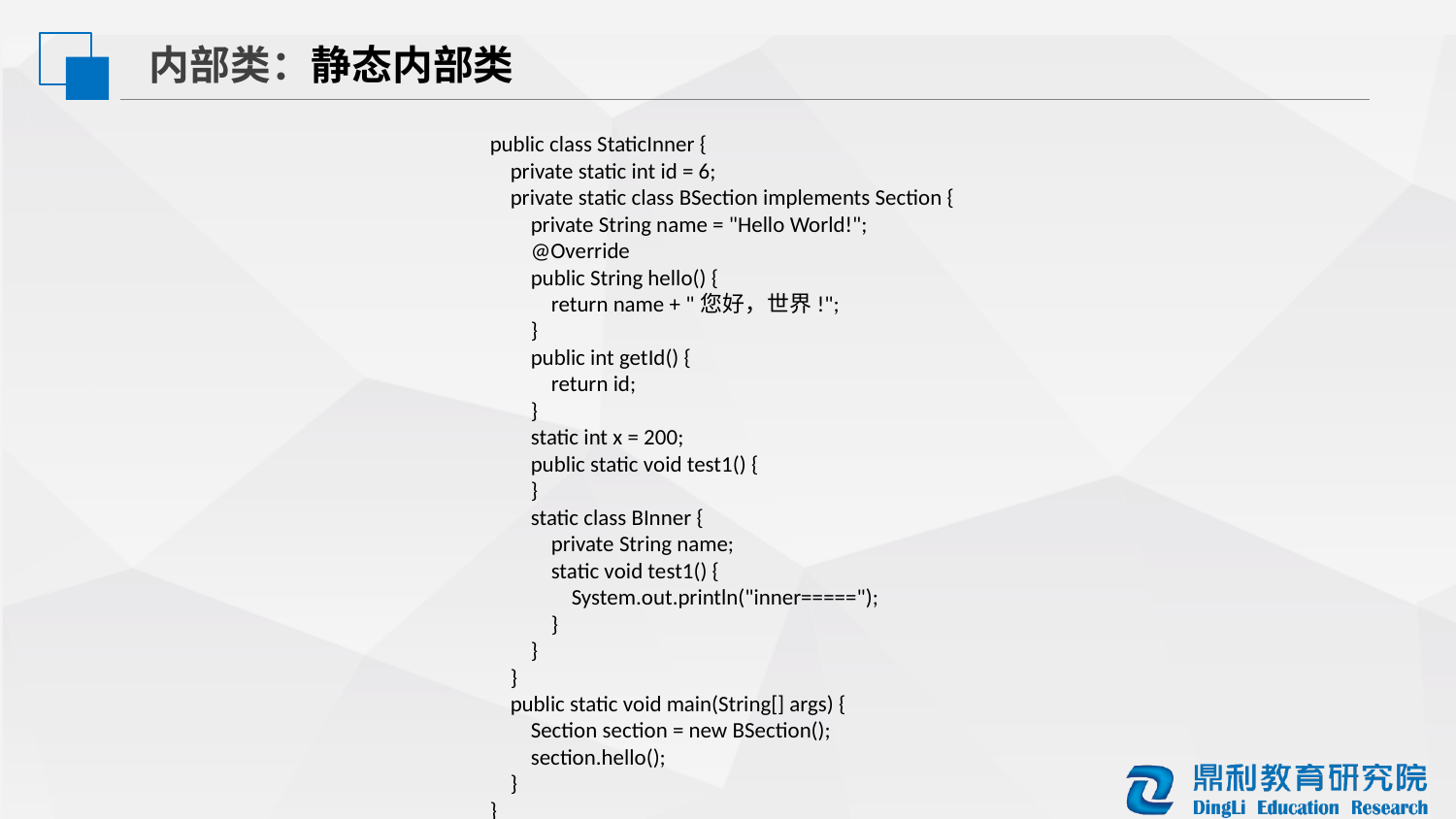

内部类：静态内部类
public class StaticInner {
    private static int id = 6;
    private static class BSection implements Section {
        private String name = "Hello World!";
        @Override
        public String hello() {
            return name + "您好，世界!";
        }
        public int getId() {
            return id;
        }
        static int x = 200;
        public static void test1() {
        }
        static class BInner {
            private String name;
            static void test1() {
                System.out.println("inner=====");
            }
        }
    }
    public static void main(String[] args) {
        Section section = new BSection();
        section.hello();
    }
}